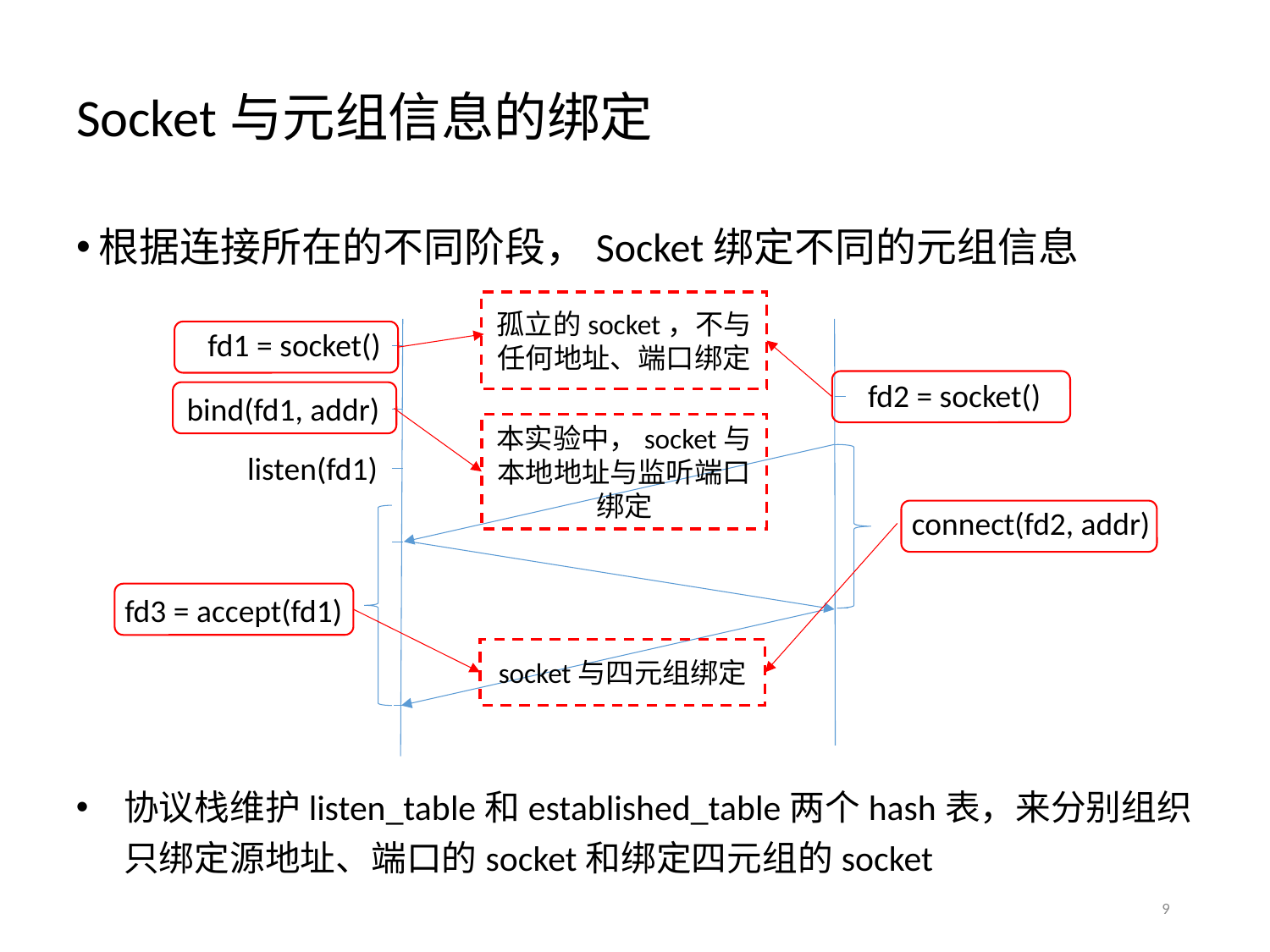

# Socket与元组信息的绑定
根据连接所在的不同阶段，Socket绑定不同的元组信息

孤立的socket，不与任何地址、端口绑定

fd1 = socket()
fd2 = socket()
bind(fd1, addr)
listen(fd1)

connect(fd2, addr)

fd3 = accept(fd1)

本实验中，socket与本地地址与监听端口绑定

socket与四元组绑定
协议栈维护listen_table和established_table两个hash表，来分别组织只绑定源地址、端口的socket和绑定四元组的socket
9